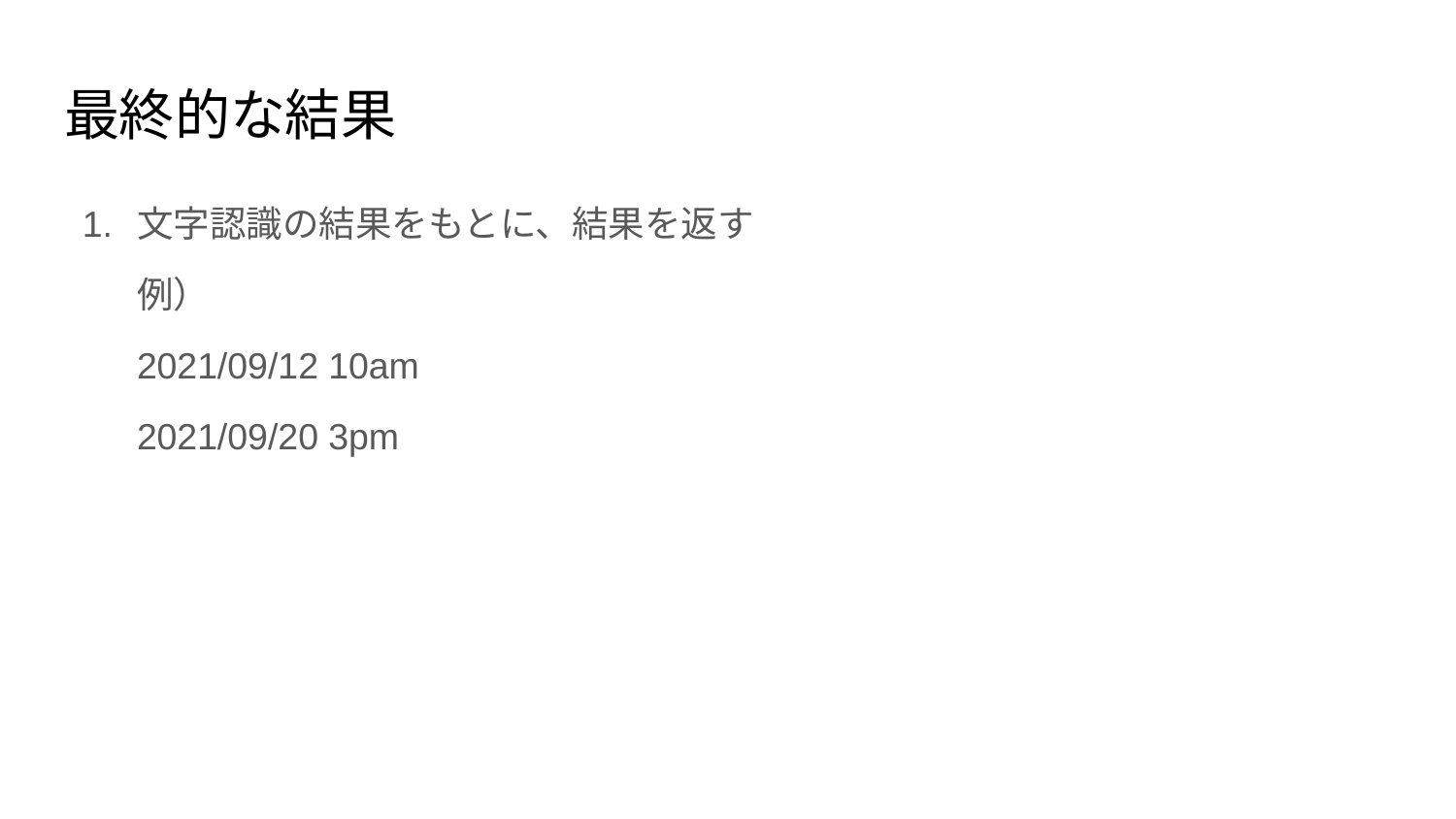

# 最終的な結果
文字認識の結果をもとに、結果を返す
例）
2021/09/12 10am
2021/09/20 3pm